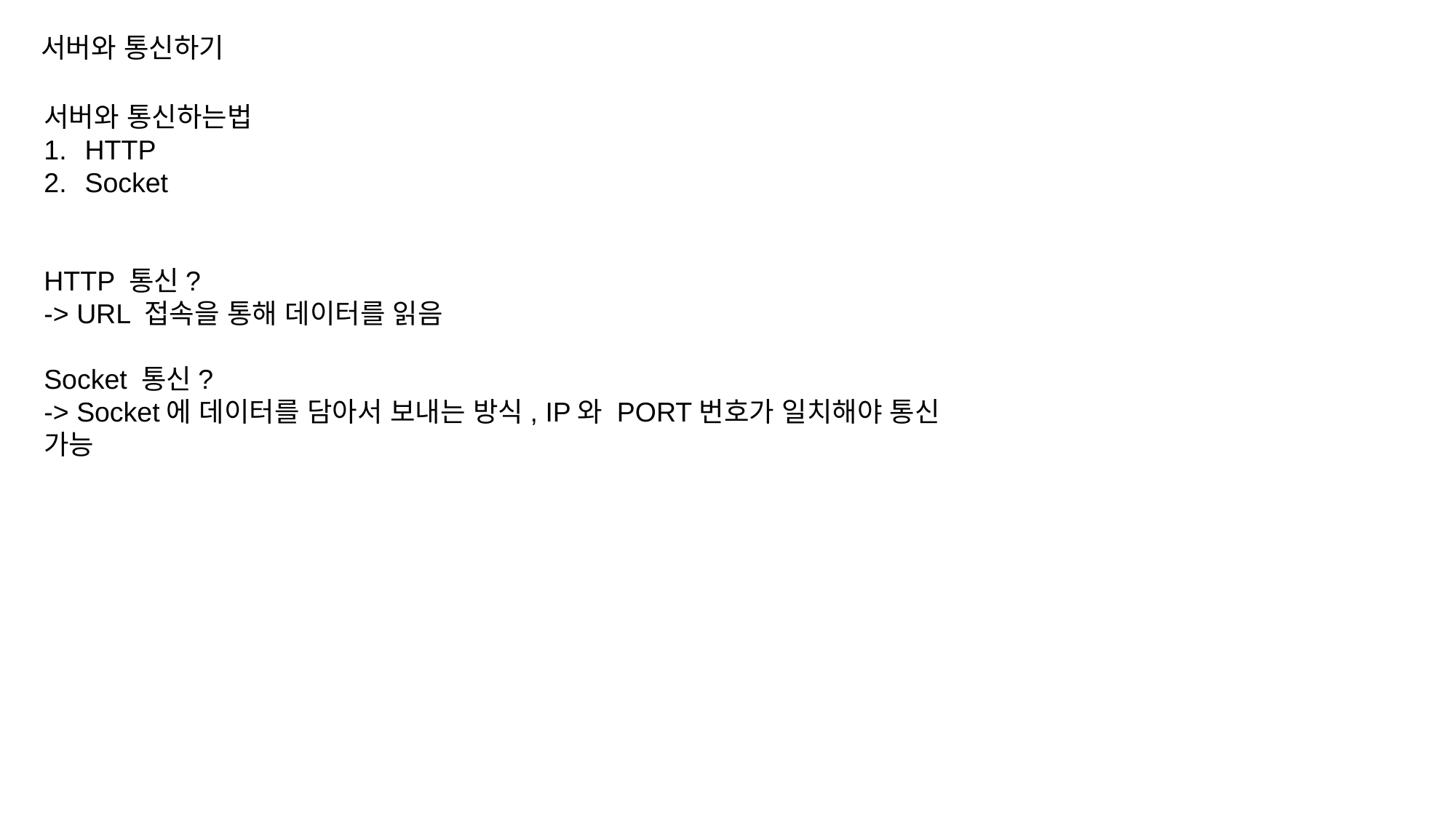

서버와 통신하기
서버와 통신하는법
HTTP
Socket

HTTP 통신?
-> URL 접속을 통해 데이터를 읽음

Socket 통신?
-> Socket에 데이터를 담아서 보내는 방식, IP와 PORT번호가 일치해야 통신 가능